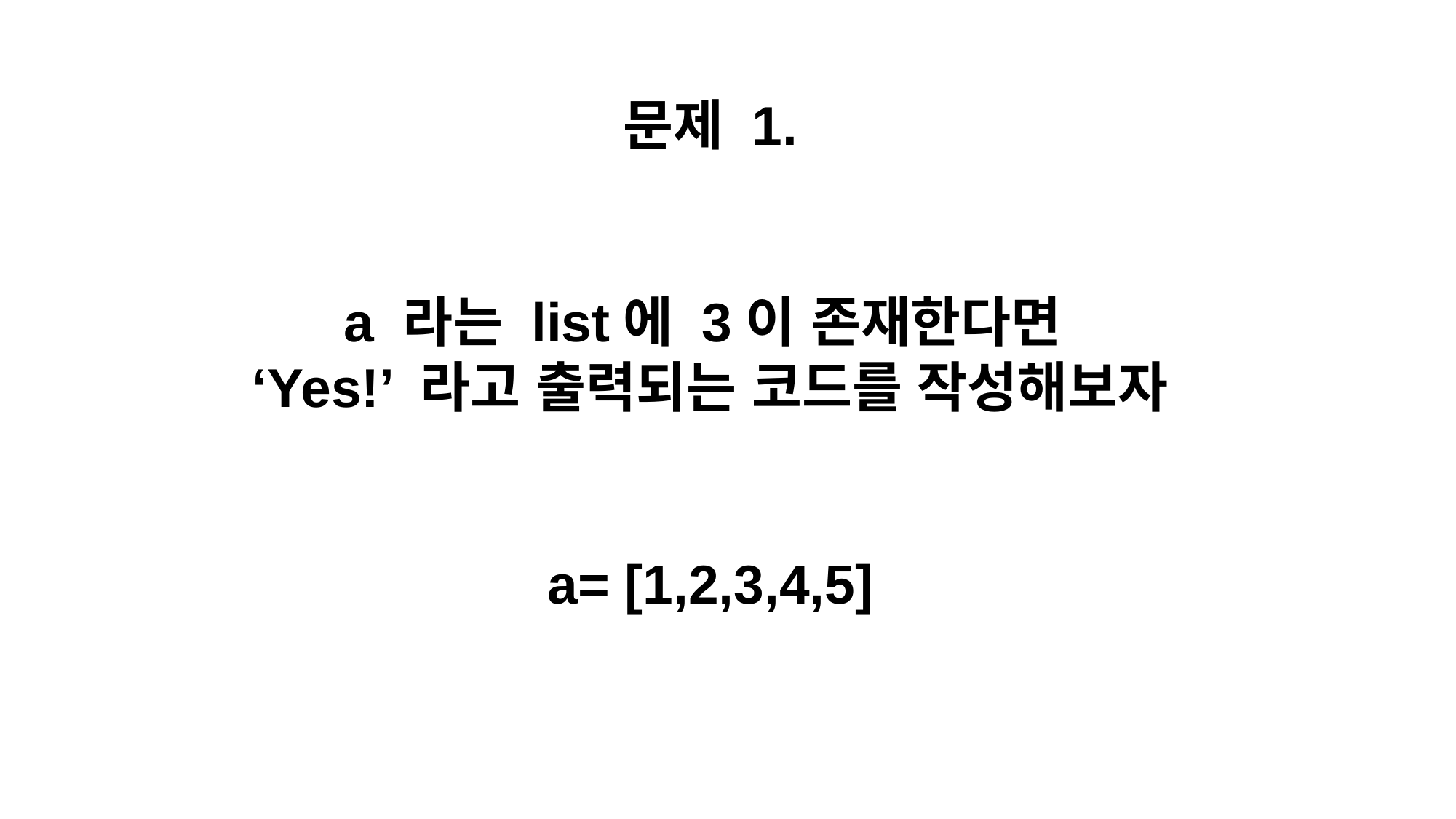

문제 1.

a 라는 list에 3이 존재한다면
‘Yes!’ 라고 출력되는 코드를 작성해보자

a= [1,2,3,4,5]